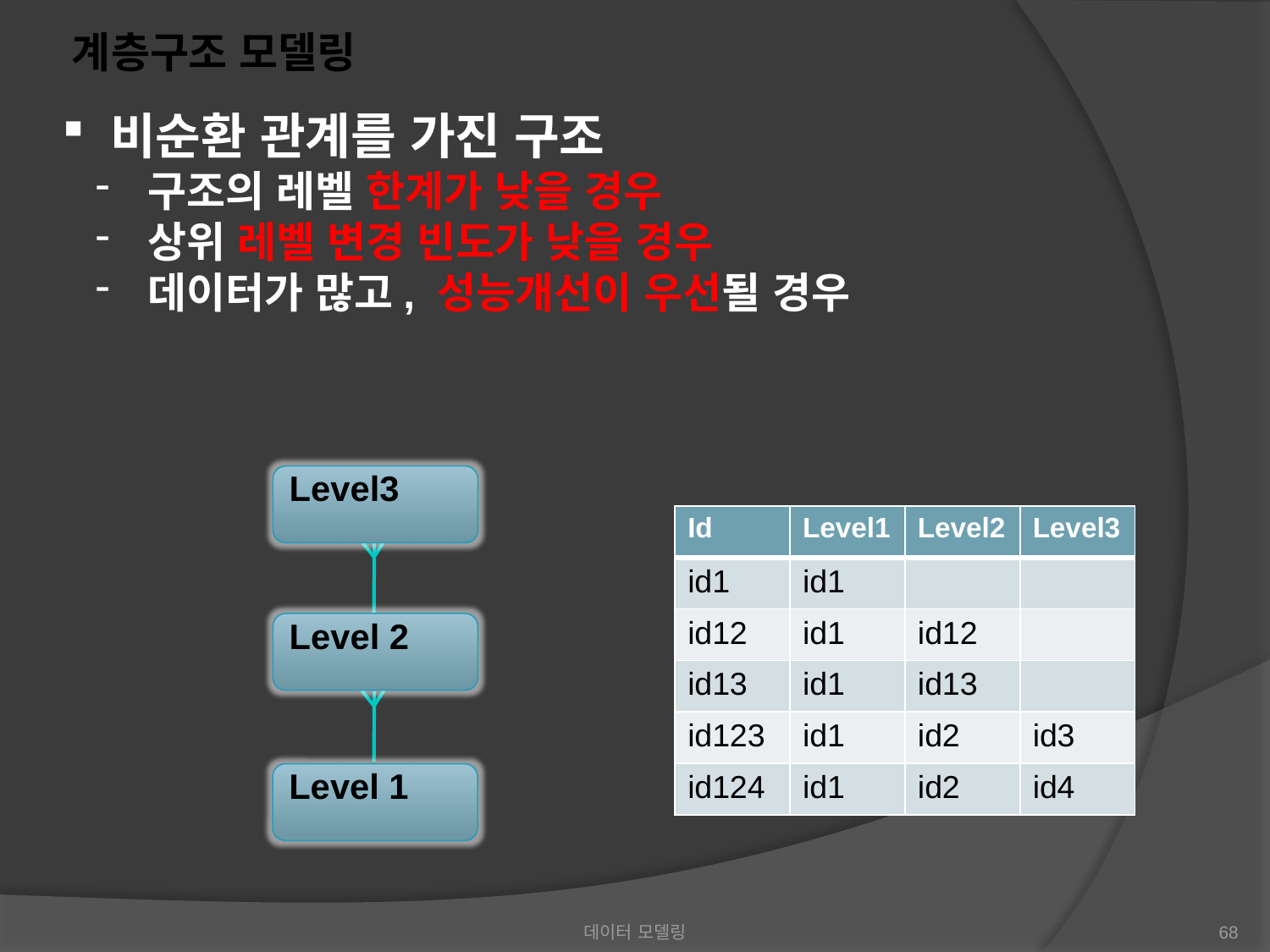

계층구조 모델링
 비순환 관계를 가진 구조
 구조의 레벨 한계가 낮을 경우
 상위 레벨 변경 빈도가 낮을 경우
 데이터가 많고, 성능개선이 우선될 경우

Level3

| Id | Level1 | Level2 | Level3 |
| --- | --- | --- | --- |
| id1 | id1 |  |  |
| id12 | id1 | id12 |  |
| id13 | id1 | id13 |  |
| id123 | id1 | id2 | id3 |
| id124 | id1 | id2 | id4 |

Level 2

Level 1

데이터 모델링
68